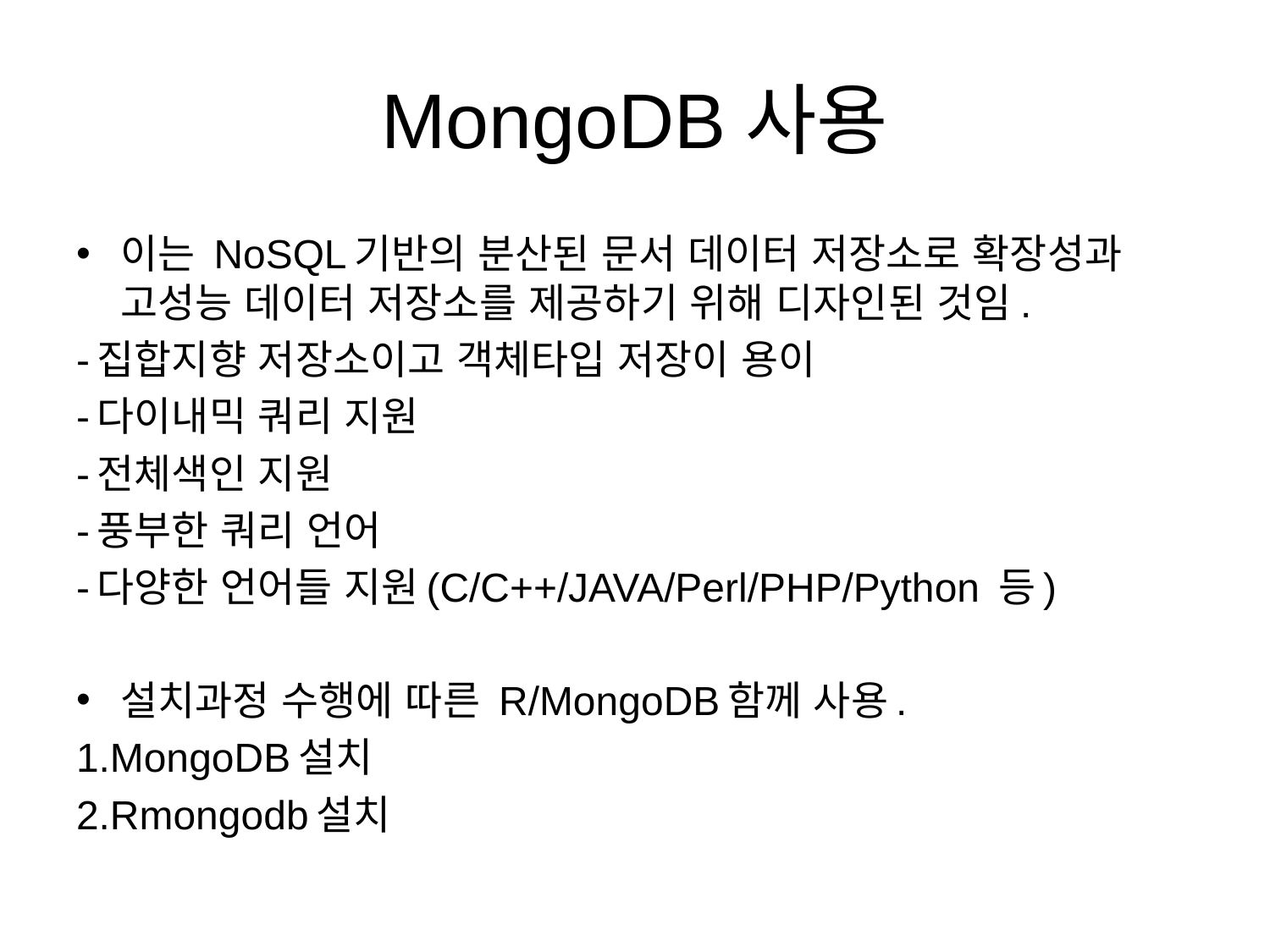

# MongoDB사용
이는 NoSQL기반의 분산된 문서 데이터 저장소로 확장성과 고성능 데이터 저장소를 제공하기 위해 디자인된 것임.
-집합지향 저장소이고 객체타입 저장이 용이
-다이내믹 쿼리 지원
-전체색인 지원
-풍부한 쿼리 언어
-다양한 언어들 지원(C/C++/JAVA/Perl/PHP/Python 등)

설치과정 수행에 따른 R/MongoDB함께 사용.
1.MongoDB설치
2.Rmongodb설치